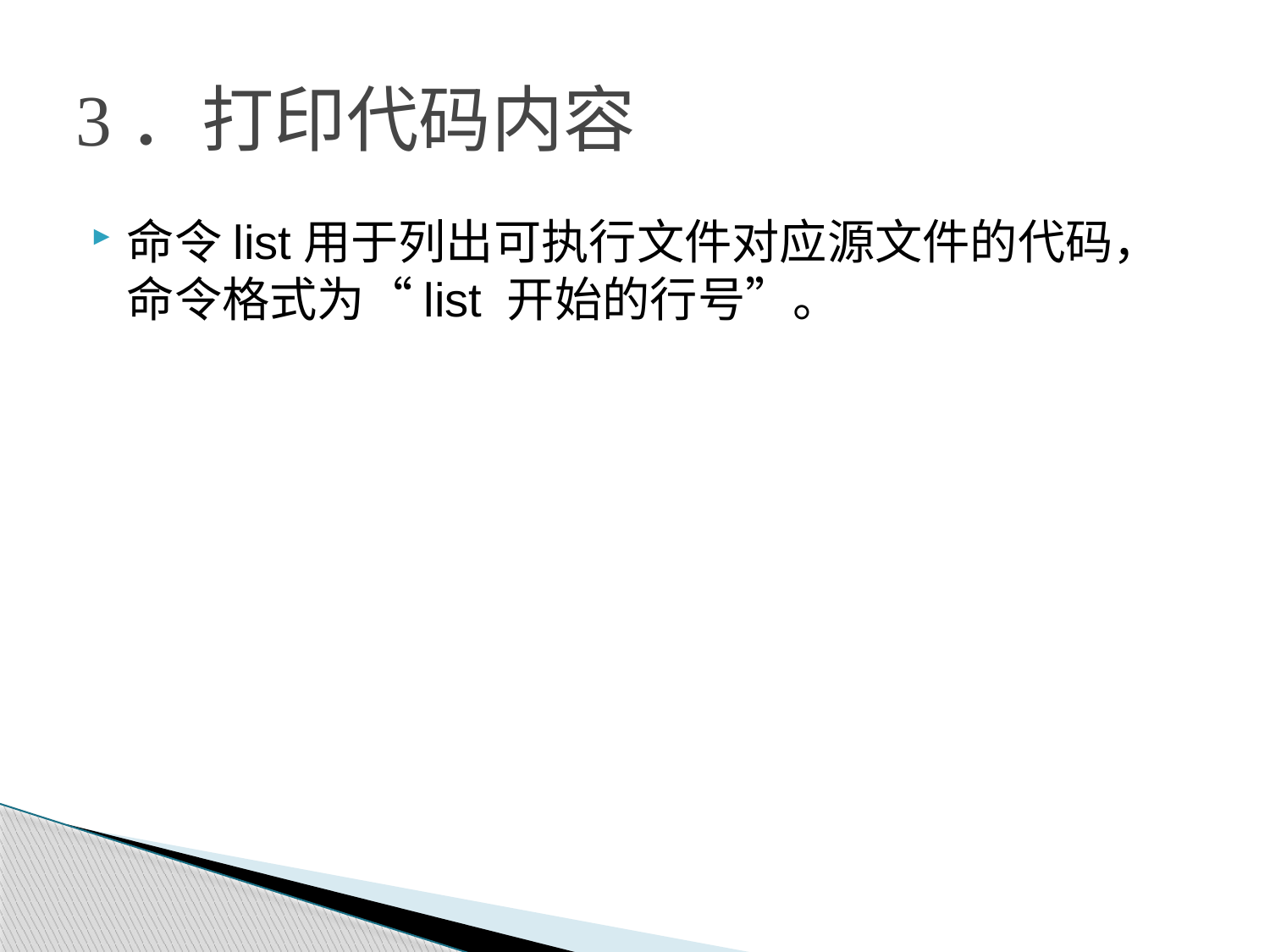

# 3．打印代码内容
命令list用于列出可执行文件对应源文件的代码，命令格式为“list 开始的行号”。